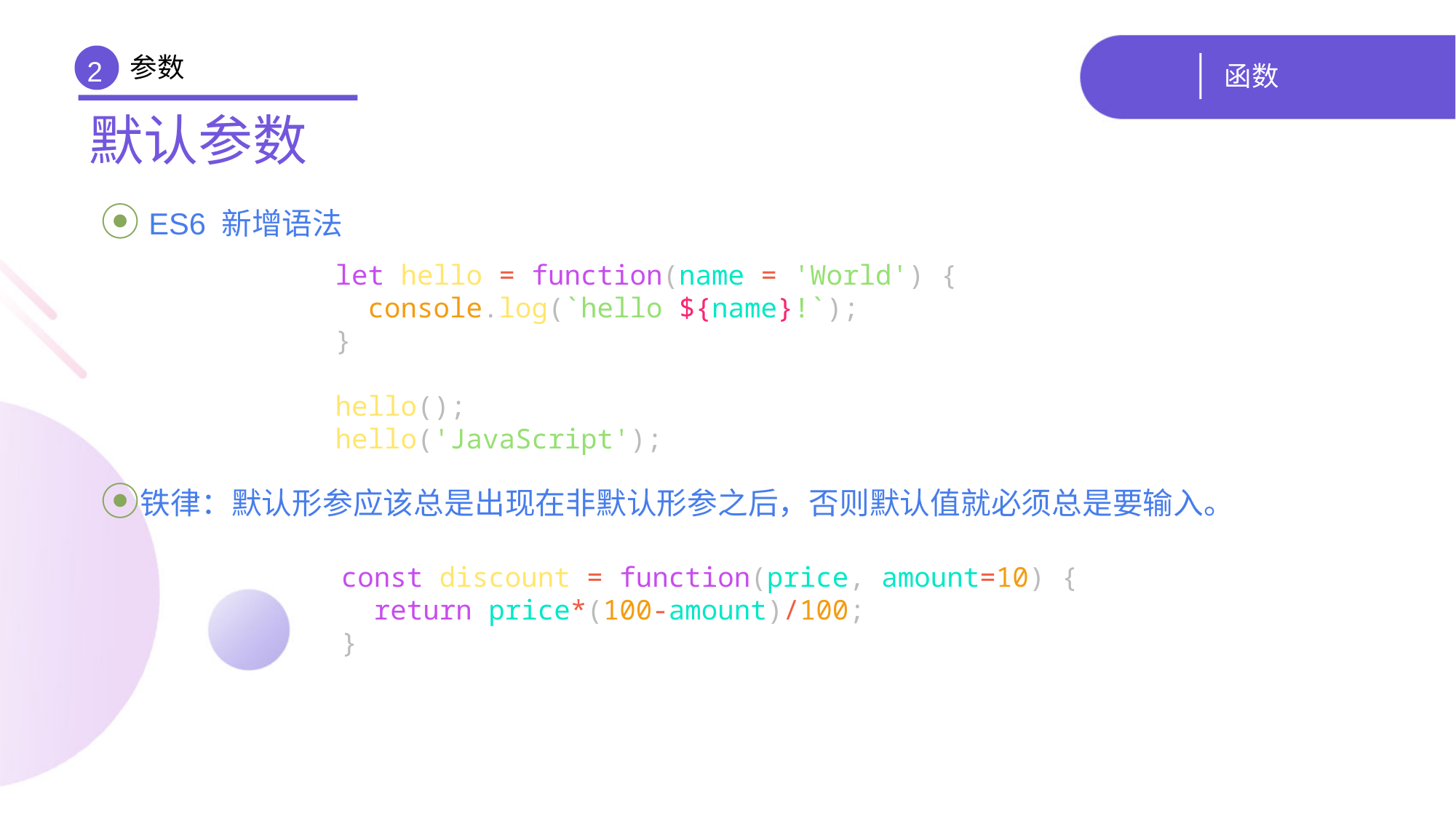

参数
# 函数
2
默认参数
 ES6 新增语法

铁律：默认形参应该总是出现在非默认形参之后，否则默认值就必须总是要输入。
let hello = function(name = 'World') {
  console.log(`hello ${name}!`);
}

hello();
hello('JavaScript');
const discount = function(price, amount=10) {
  return price*(100-amount)/100;
}